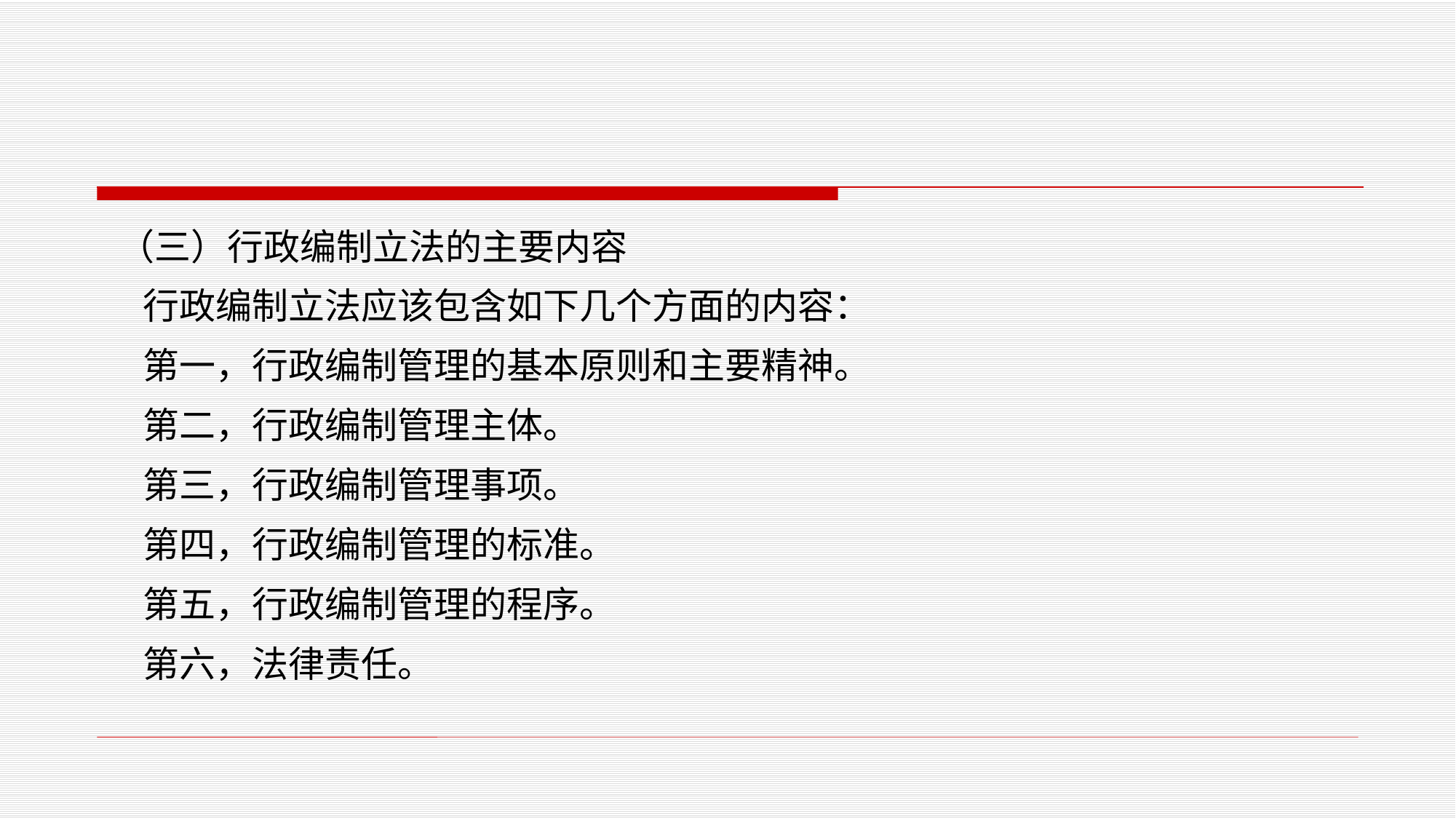

#

 （三）行政编制立法的主要内容
    行政编制立法应该包含如下几个方面的内容：
    第一，行政编制管理的基本原则和主要精神。
    第二，行政编制管理主体。
    第三，行政编制管理事项。
    第四，行政编制管理的标准。
    第五，行政编制管理的程序。
    第六，法律责任。